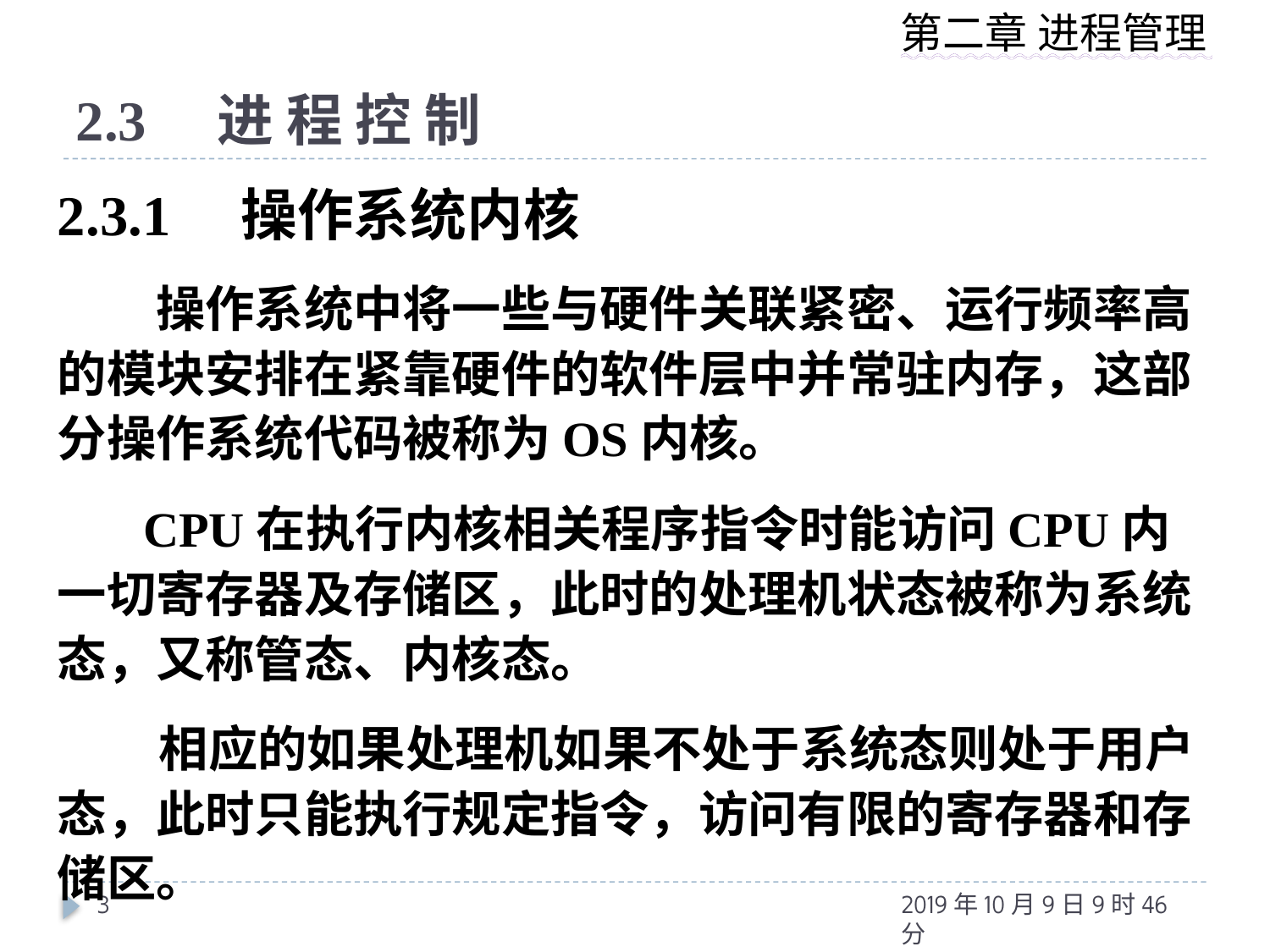

# 2.3　进 程 控 制
2.3.1　操作系统内核
　　操作系统中将一些与硬件关联紧密、运行频率高的模块安排在紧靠硬件的软件层中并常驻内存，这部分操作系统代码被称为OS内核。
       CPU在执行内核相关程序指令时能访问CPU内一切寄存器及存储区，此时的处理机状态被称为系统态，又称管态、内核态。
        相应的如果处理机如果不处于系统态则处于用户态，此时只能执行规定指令，访问有限的寄存器和存储区。

3
2019年10月9日9时46分